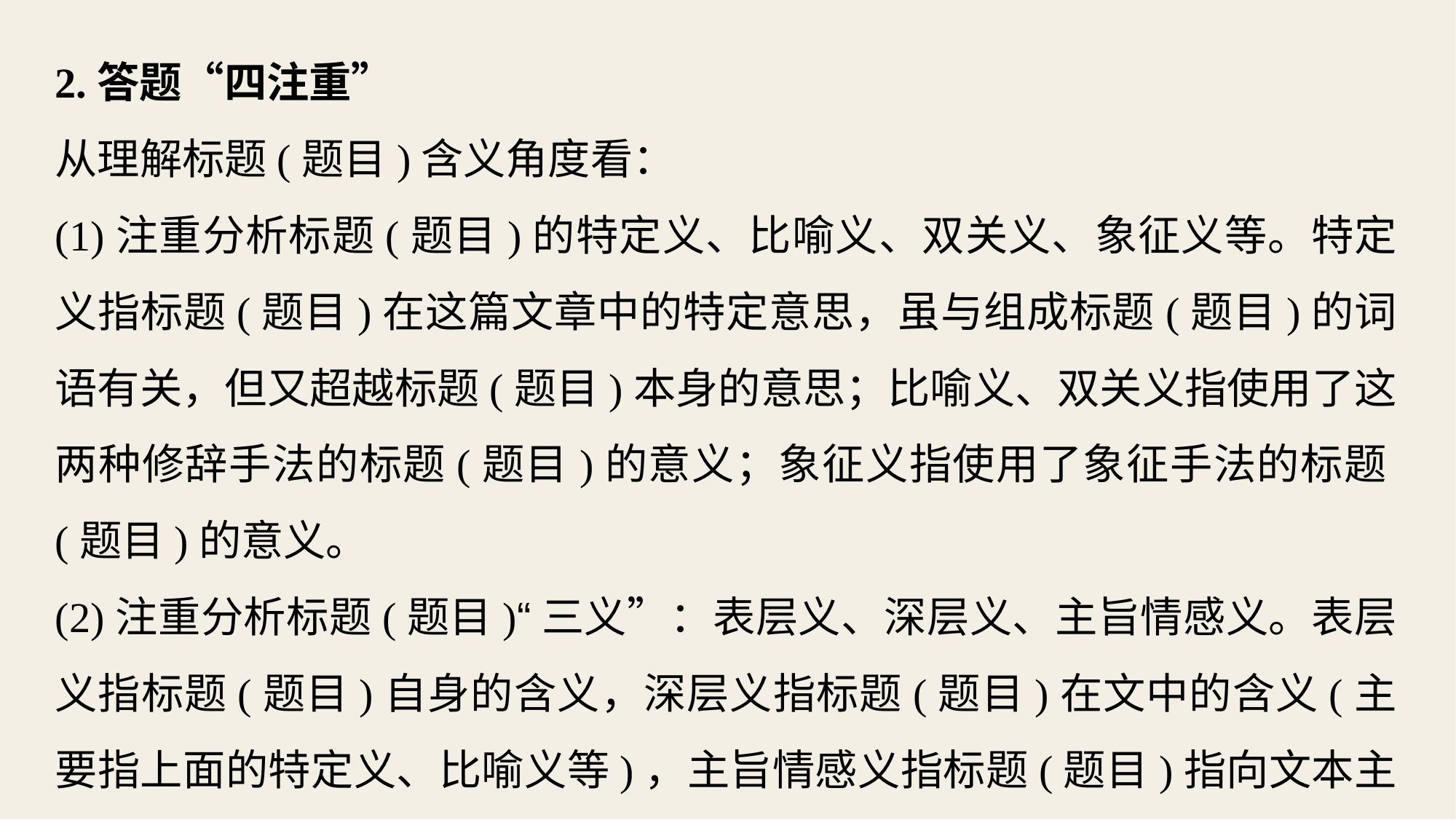

2.答题“四注重”
从理解标题(题目)含义角度看：
(1)注重分析标题(题目)的特定义、比喻义、双关义、象征义等。特定义指标题(题目)在这篇文章中的特定意思，虽与组成标题(题目)的词语有关，但又超越标题(题目)本身的意思；比喻义、双关义指使用了这两种修辞手法的标题(题目)的意义；象征义指使用了象征手法的标题(题目)的意义。
(2)注重分析标题(题目)“三义”：表层义、深层义、主旨情感义。表层义指标题(题目)自身的含义，深层义指标题(题目)在文中的含义(主要指上面的特定义、比喻义等)，主旨情感义指标题(题目)指向文本主题及作者的情感态度等。